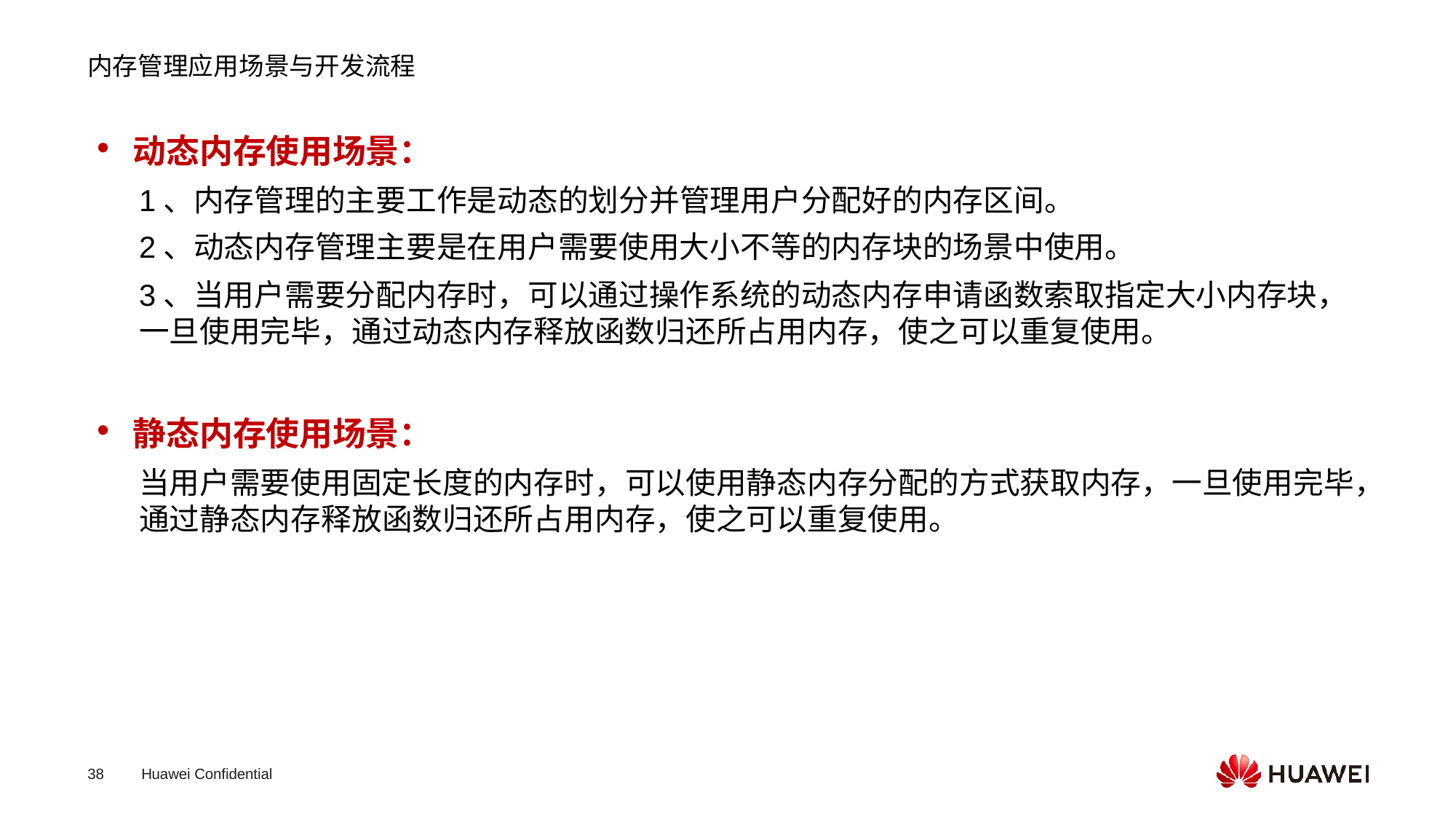

# 内存管理应用场景与开发流程
动态内存使用场景：
1、内存管理的主要工作是动态的划分并管理用户分配好的内存区间。
2、动态内存管理主要是在用户需要使用大小不等的内存块的场景中使用。
3、当用户需要分配内存时，可以通过操作系统的动态内存申请函数索取指定大小内存块，一旦使用完毕，通过动态内存释放函数归还所占用内存，使之可以重复使用。

静态内存使用场景：
当用户需要使用固定长度的内存时，可以使用静态内存分配的方式获取内存，一旦使用完毕，通过静态内存释放函数归还所占用内存，使之可以重复使用。